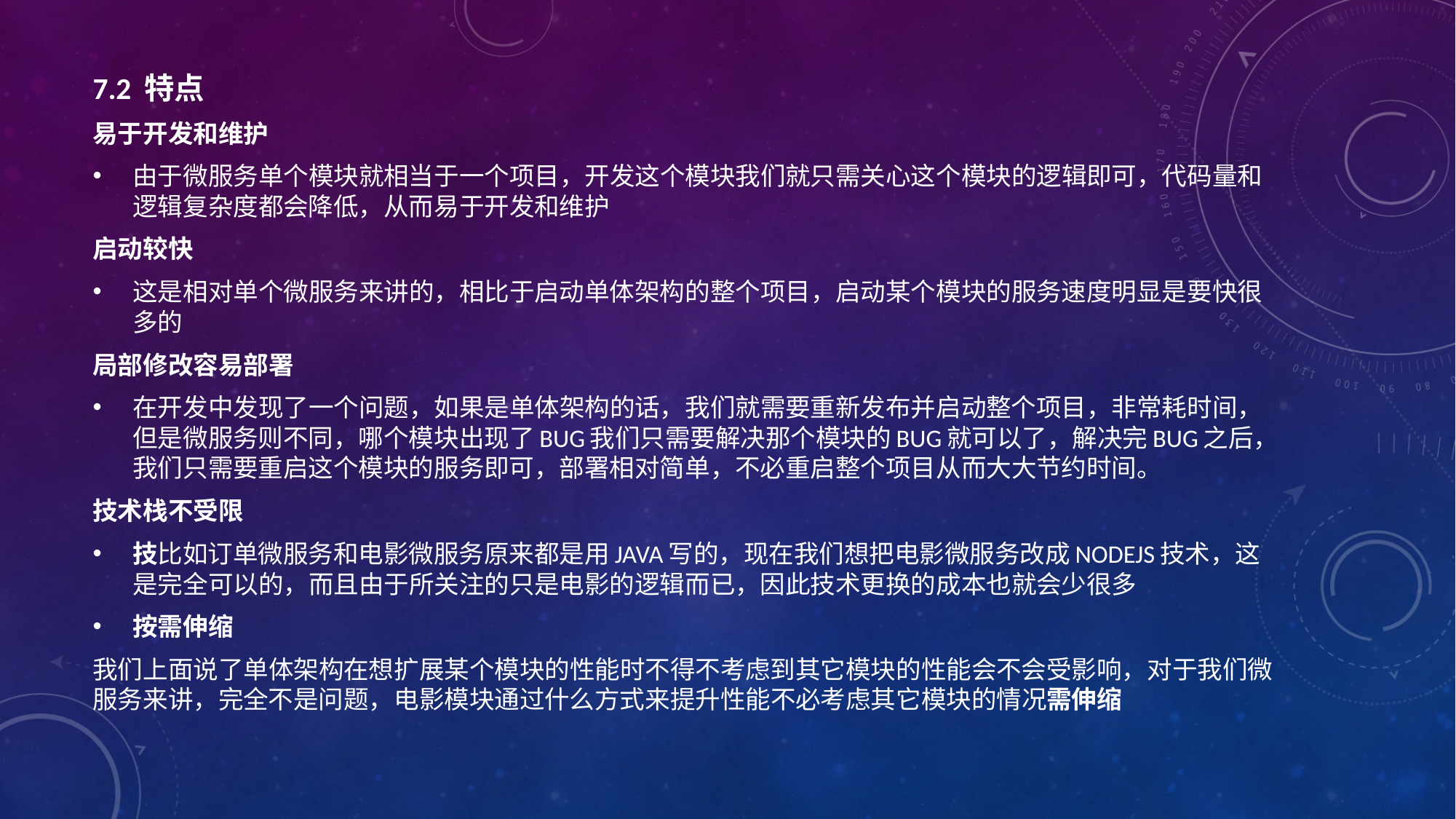

7.2 特点
易于开发和维护
由于微服务单个模块就相当于一个项目，开发这个模块我们就只需关心这个模块的逻辑即可，代码量和逻辑复杂度都会降低，从而易于开发和维护
启动较快
这是相对单个微服务来讲的，相比于启动单体架构的整个项目，启动某个模块的服务速度明显是要快很多的
局部修改容易部署
在开发中发现了一个问题，如果是单体架构的话，我们就需要重新发布并启动整个项目，非常耗时间，但是微服务则不同，哪个模块出现了bug我们只需要解决那个模块的bug就可以了，解决完bug之后，我们只需要重启这个模块的服务即可，部署相对简单，不必重启整个项目从而大大节约时间。
技术栈不受限
技比如订单微服务和电影微服务原来都是用java写的，现在我们想把电影微服务改成nodeJs技术，这是完全可以的，而且由于所关注的只是电影的逻辑而已，因此技术更换的成本也就会少很多
按需伸缩
我们上面说了单体架构在想扩展某个模块的性能时不得不考虑到其它模块的性能会不会受影响，对于我们微服务来讲，完全不是问题，电影模块通过什么方式来提升性能不必考虑其它模块的情况需伸缩